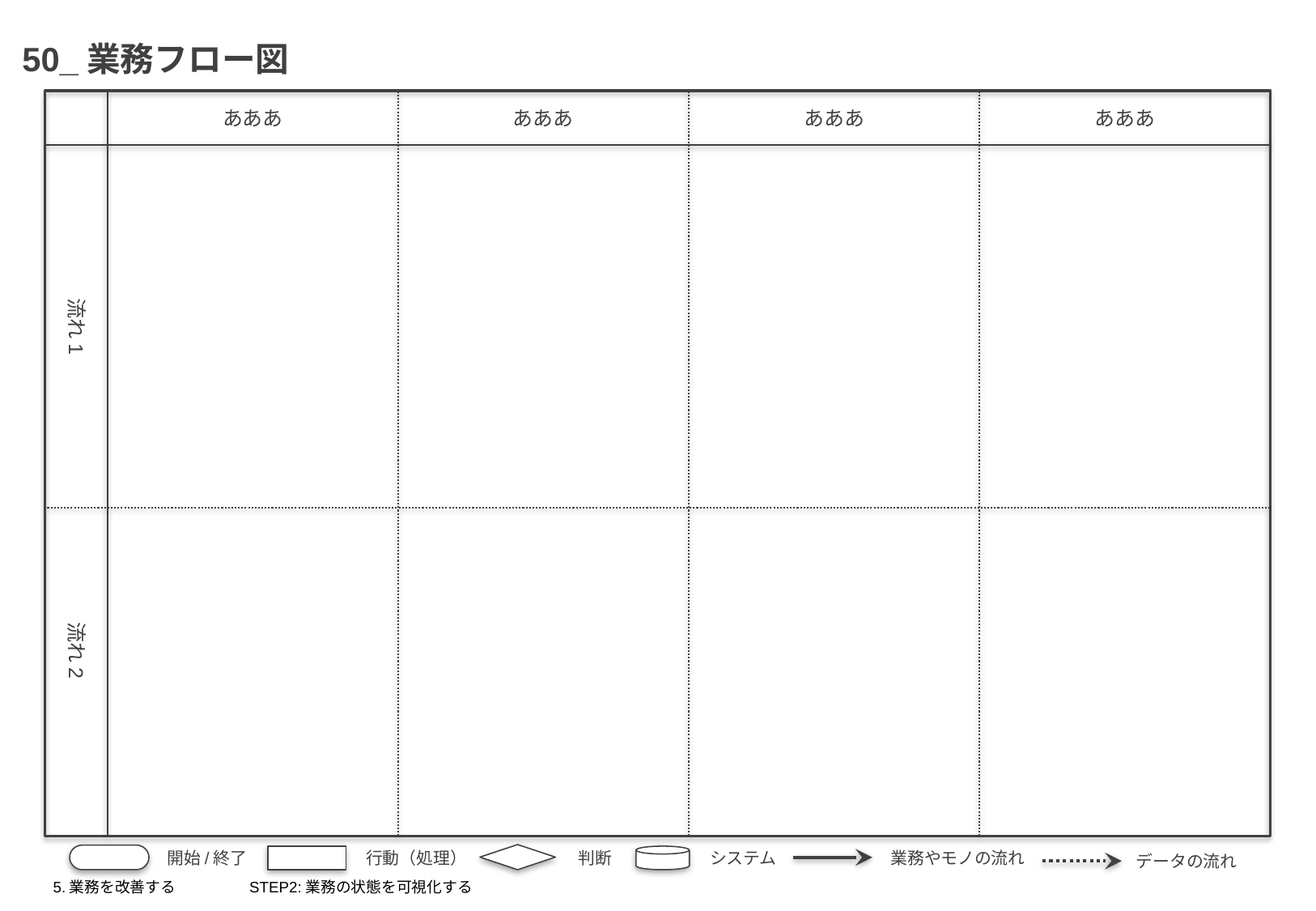

50_業務フロー図

あああ
あああ
あああ
あああ
流れ1
流れ2
開始/終了
行動（処理）
判断
システム
業務やモノの流れ
データの流れ

5.業務を改善する
STEP2:業務の状態を可視化する